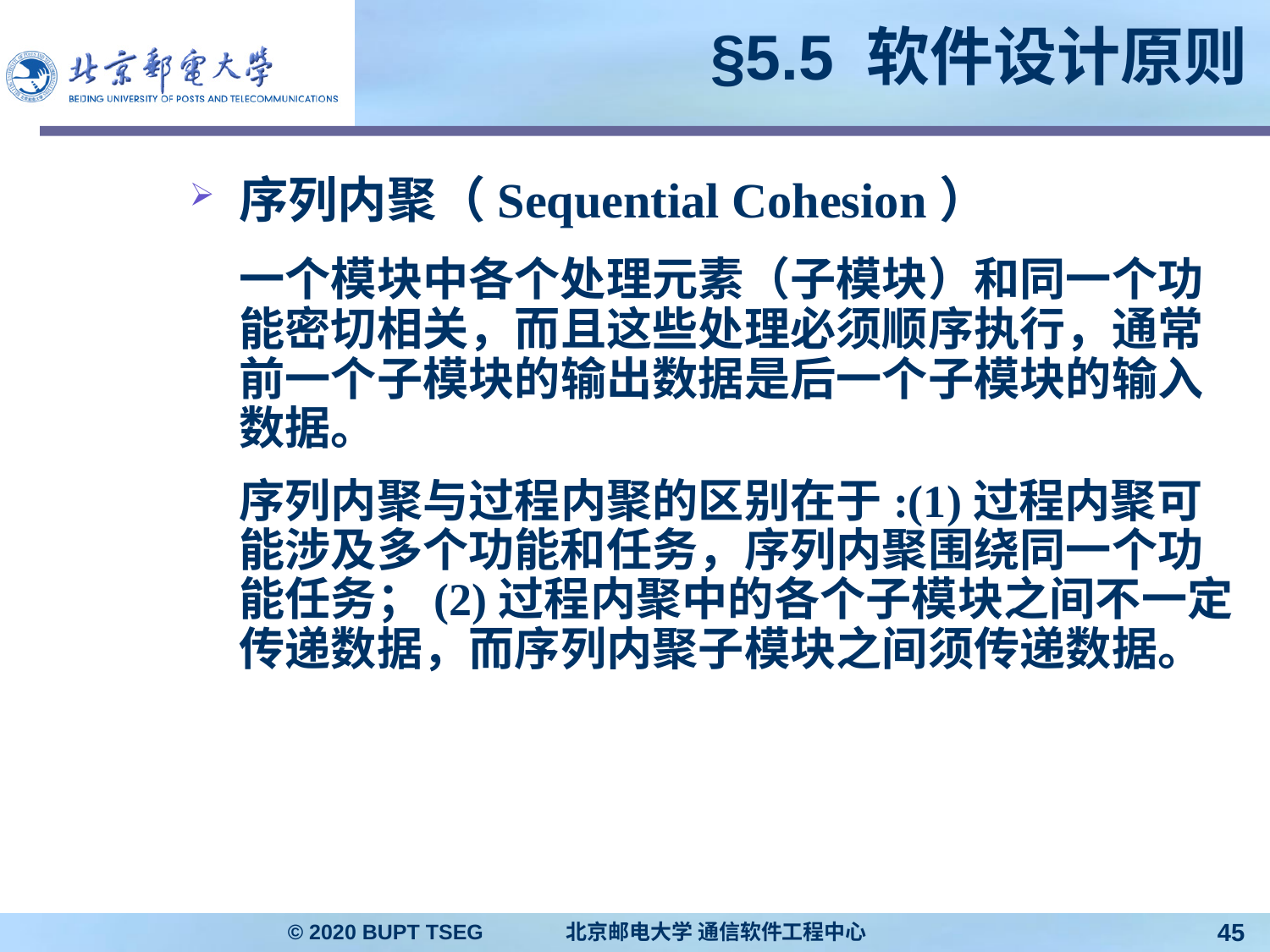

# §5.5 软件设计原则
序列内聚（Sequential Cohesion）
	一个模块中各个处理元素（子模块）和同一个功能密切相关，而且这些处理必须顺序执行，通常前一个子模块的输出数据是后一个子模块的输入数据。
	序列内聚与过程内聚的区别在于:(1)过程内聚可能涉及多个功能和任务，序列内聚围绕同一个功能任务；(2)过程内聚中的各个子模块之间不一定传递数据，而序列内聚子模块之间须传递数据。
© 2020 BUPT TSEG             北京邮电大学 通信软件工程中心